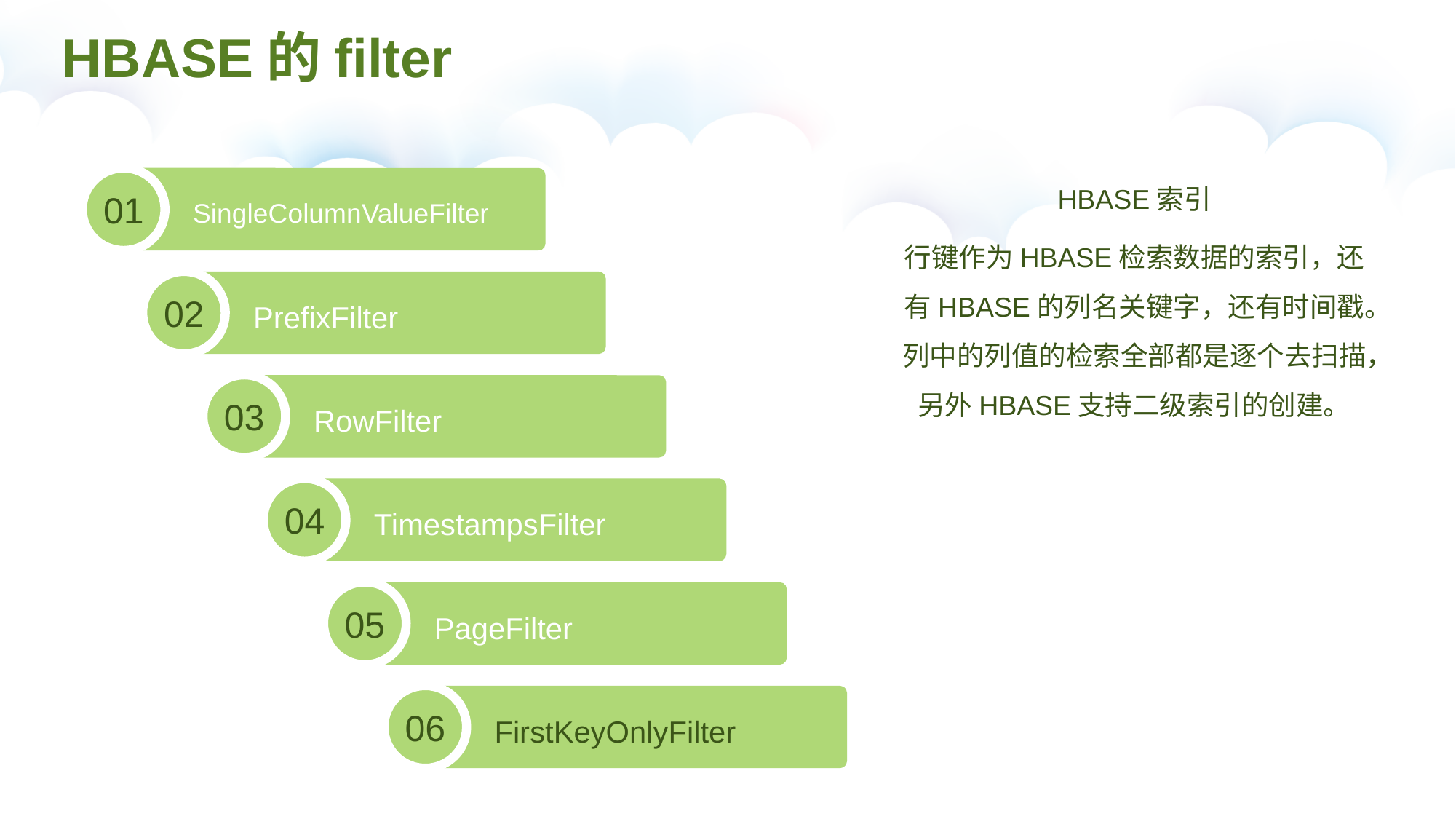

HBASE的filter

HBASE索引
行键作为HBASE检索数据的索引，还有HBASE的列名关键字，还有时间戳。列中的列值的检索全部都是逐个去扫描，另外HBASE支持二级索引的创建。
01
SingleColumnValueFilter

02
PrefixFilter
03
RowFilter
04
TimestampsFilter
05
PageFilter
06
FirstKeyOnlyFilter